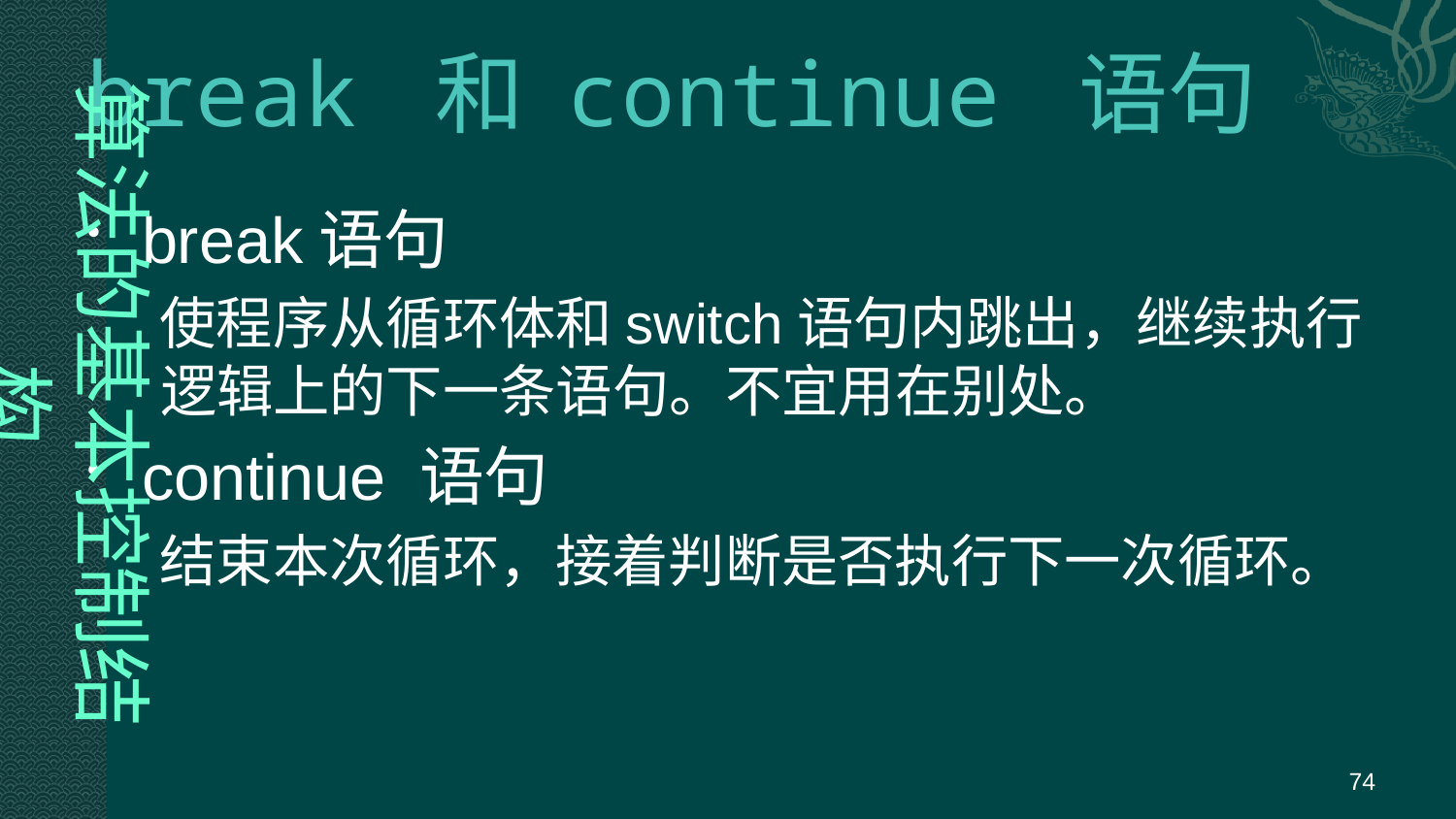

# break 和 continue 语句
算法的基本控制结构
break语句
使程序从循环体和switch语句内跳出，继续执行逻辑上的下一条语句。不宜用在别处。
continue 语句
结束本次循环，接着判断是否执行下一次循环。
74